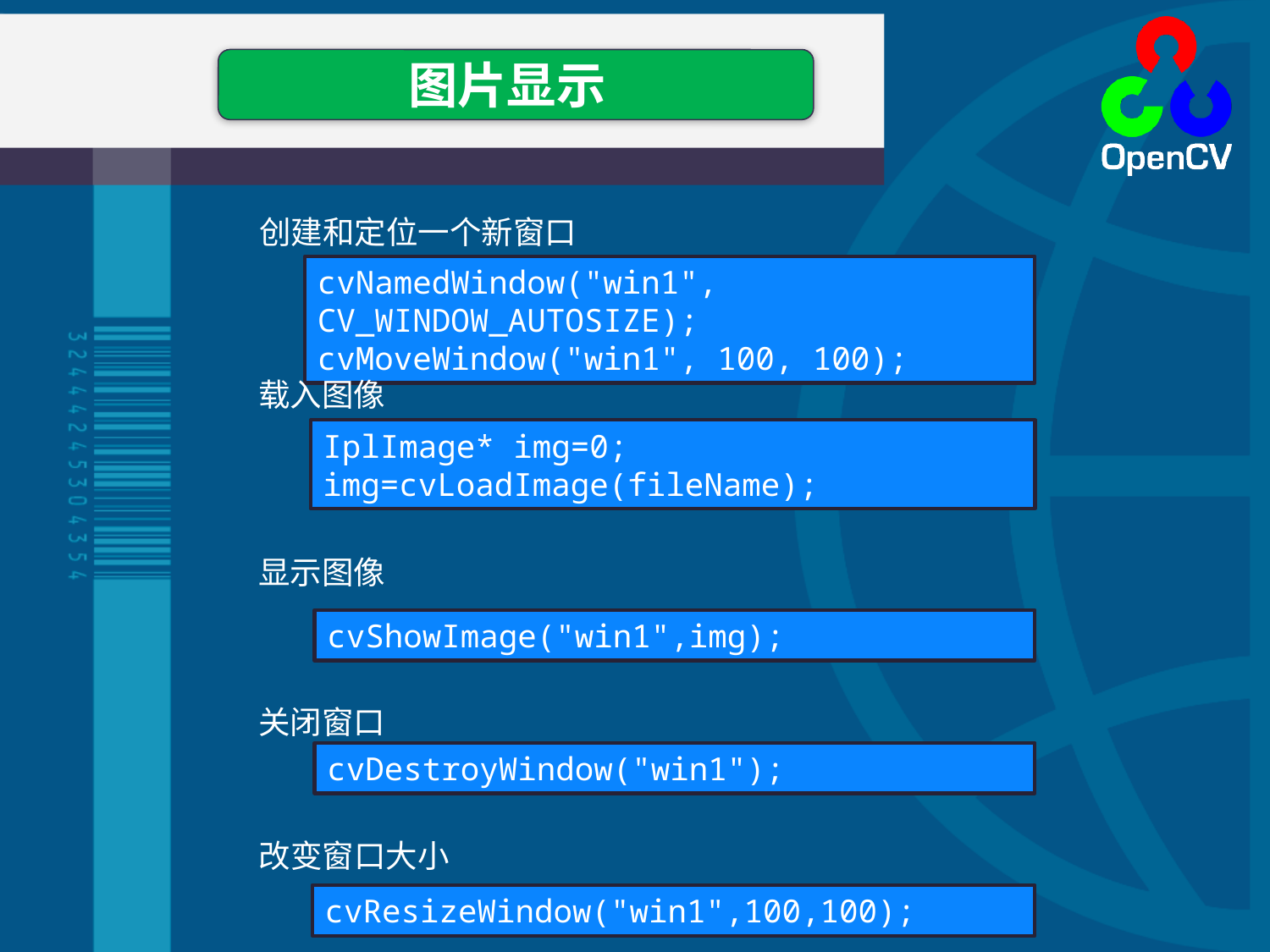

图片显示

创建和定位一个新窗口
cvNamedWindow("win1", CV_WINDOW_AUTOSIZE);
cvMoveWindow("win1", 100, 100);
载入图像
IplImage* img=0;
img=cvLoadImage(fileName);
显示图像
cvShowImage("win1",img);
关闭窗口
cvDestroyWindow("win1");
改变窗口大小
cvResizeWindow("win1",100,100);